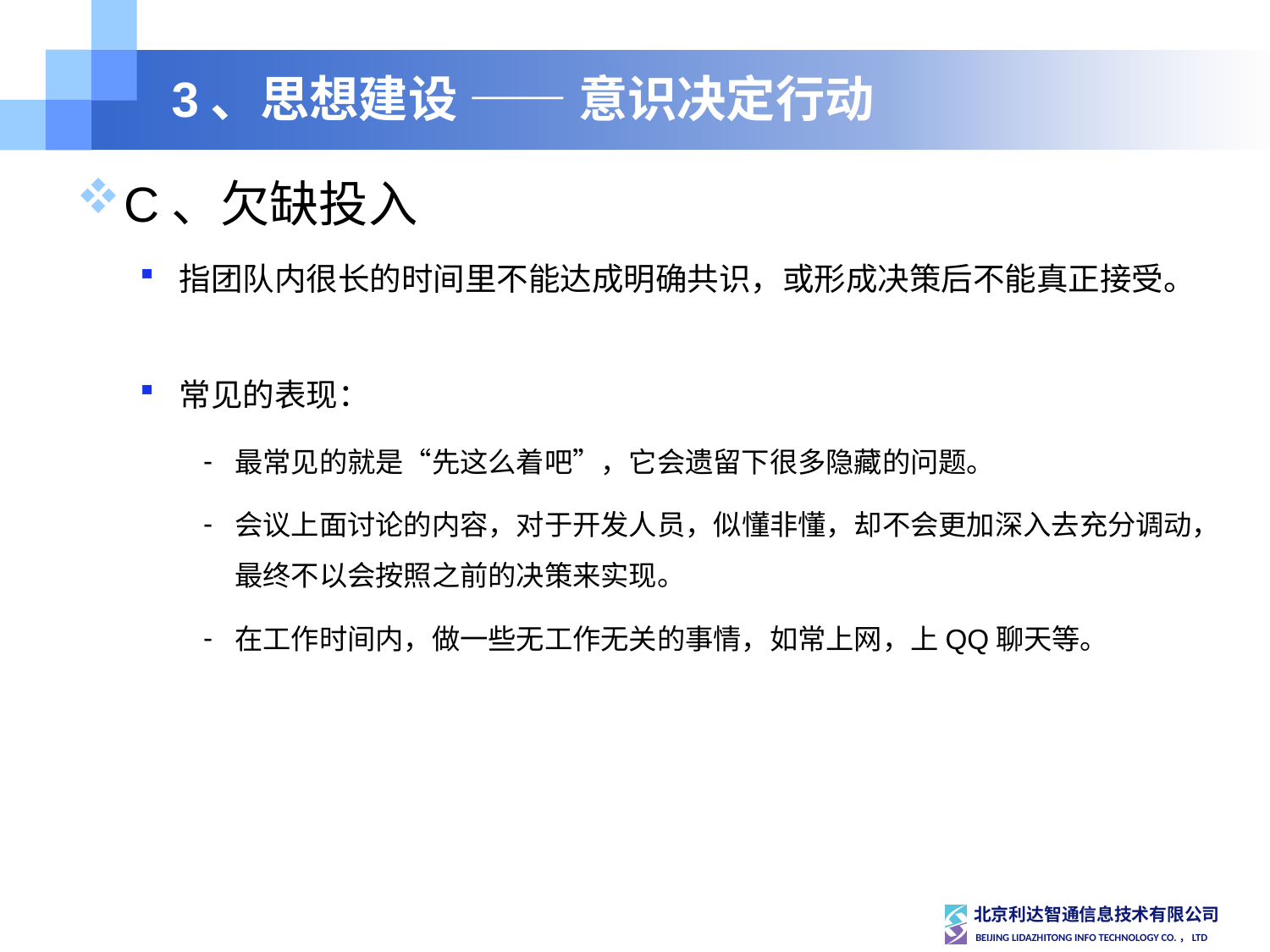

# 3、思想建设 —— 意识决定行动
C、欠缺投入
指团队内很长的时间里不能达成明确共识，或形成决策后不能真正接受。

常见的表现：
最常见的就是“先这么着吧”，它会遗留下很多隐藏的问题。
会议上面讨论的内容，对于开发人员，似懂非懂，却不会更加深入去充分调动，最终不以会按照之前的决策来实现。
在工作时间内，做一些无工作无关的事情，如常上网，上QQ聊天等。